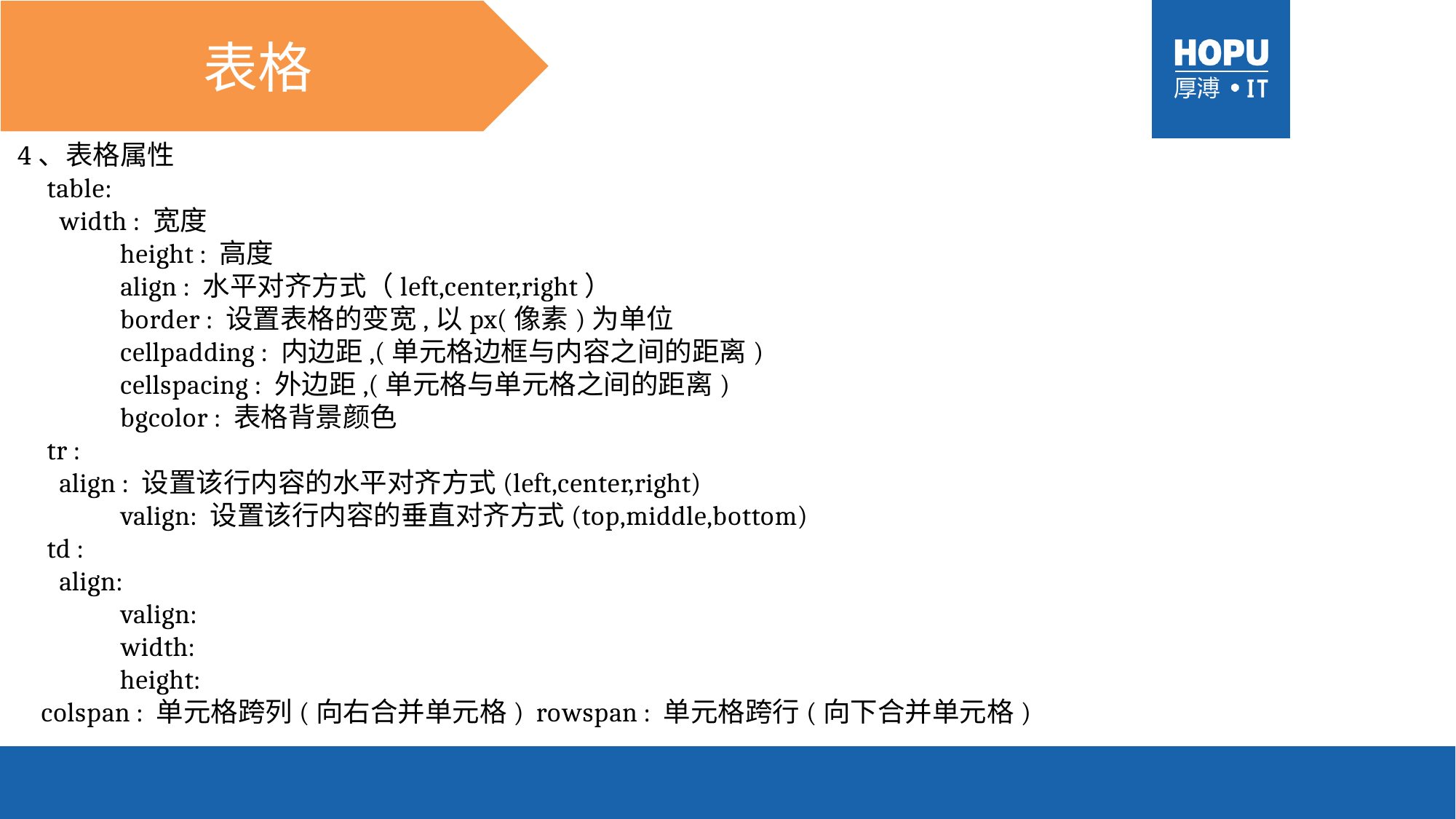

表格
 4、表格属性
      table:
        width : 宽度
	height : 高度
	align : 水平对齐方式（left,center,right）
	border : 设置表格的变宽,以px(像素)为单位
	cellpadding : 内边距,(单元格边框与内容之间的距离)
	cellspacing : 外边距,(单元格与单元格之间的距离)
	bgcolor : 表格背景颜色
      tr :
        align : 设置该行内容的水平对齐方式(left,center,right)
	valign: 设置该行内容的垂直对齐方式(top,middle,bottom)
      td :
        align:
	valign:
	width:
	height:
     colspan : 单元格跨列(向右合并单元格)  rowspan : 单元格跨行(向下合并单元格)